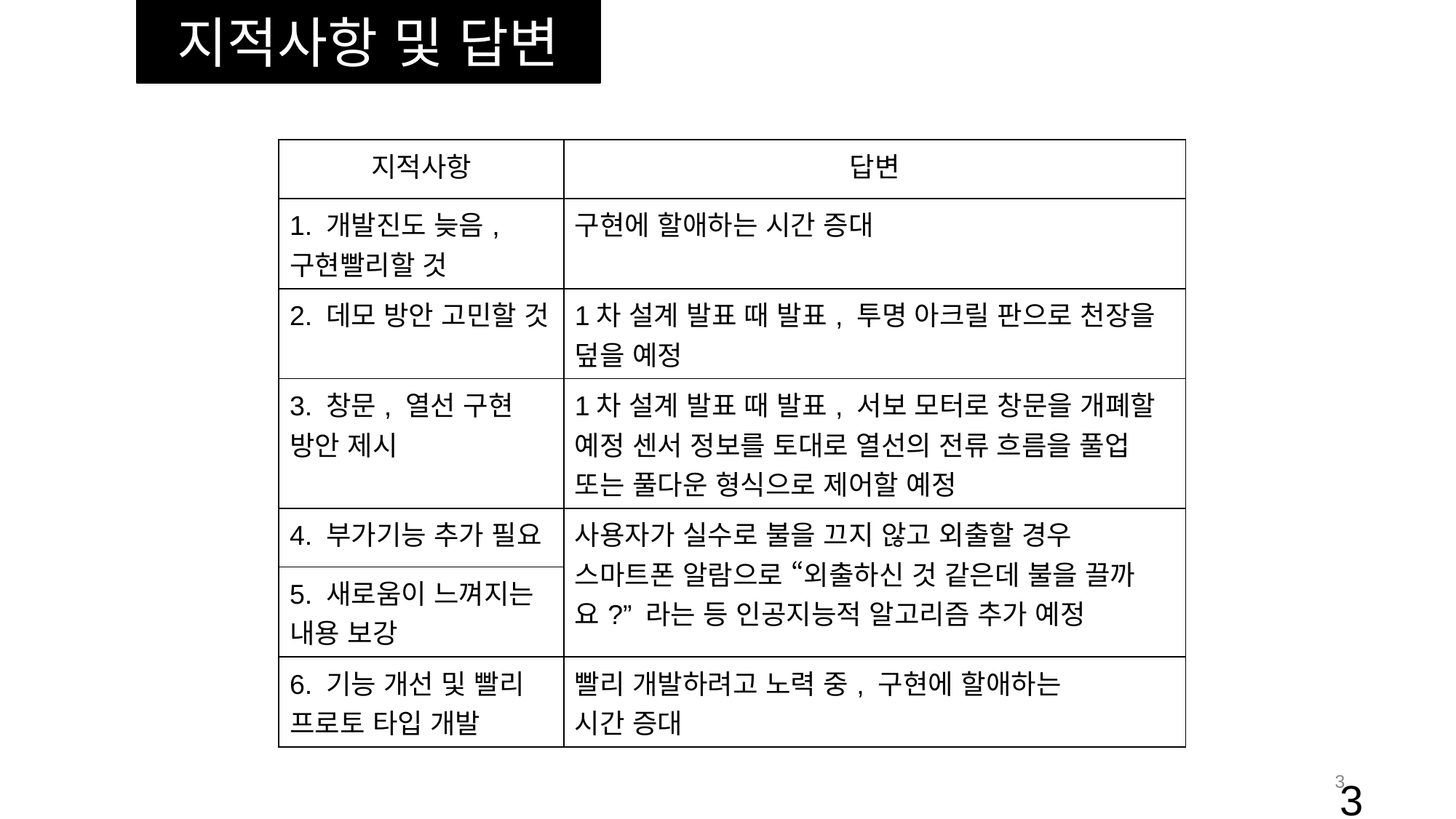

지적사항 및 답변
| 지적사항 | 답변 |
| --- | --- |
| 1. 개발진도 늦음, 구현빨리할 것 | 구현에 할애하는 시간 증대 |
| 2. 데모 방안 고민할 것 | 1차 설계 발표 때 발표, 투명 아크릴 판으로 천장을 덮을 예정 |
| 3. 창문, 열선 구현 방안 제시 | 1차 설계 발표 때 발표, 서보 모터로 창문을 개폐할 예정 센서 정보를 토대로 열선의 전류 흐름을 풀업 또는 풀다운 형식으로 제어할 예정 |
| 4. 부가기능 추가 필요 | 사용자가 실수로 불을 끄지 않고 외출할 경우 스마트폰 알람으로 “외출하신 것 같은데 불을 끌까요?” 라는 등 인공지능적 알고리즘 추가 예정 |
| 5. 새로움이 느껴지는 내용 보강 |  |
| 6. 기능 개선 및 빨리 프로토 타입 개발 | 빨리 개발하려고 노력 중, 구현에 할애하는 시간 증대 |
3
3